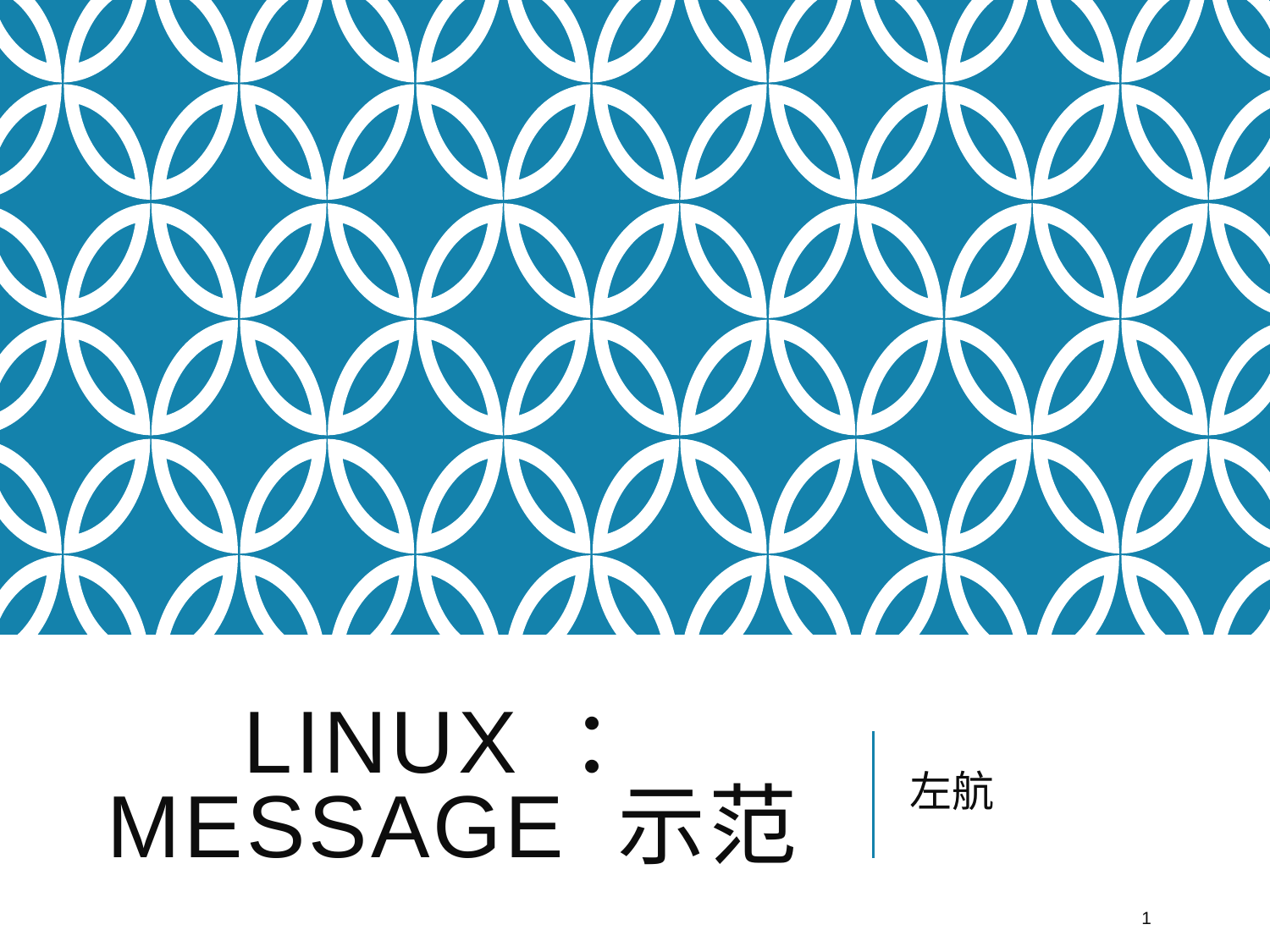

# Linux ： Message 示范
左航
1